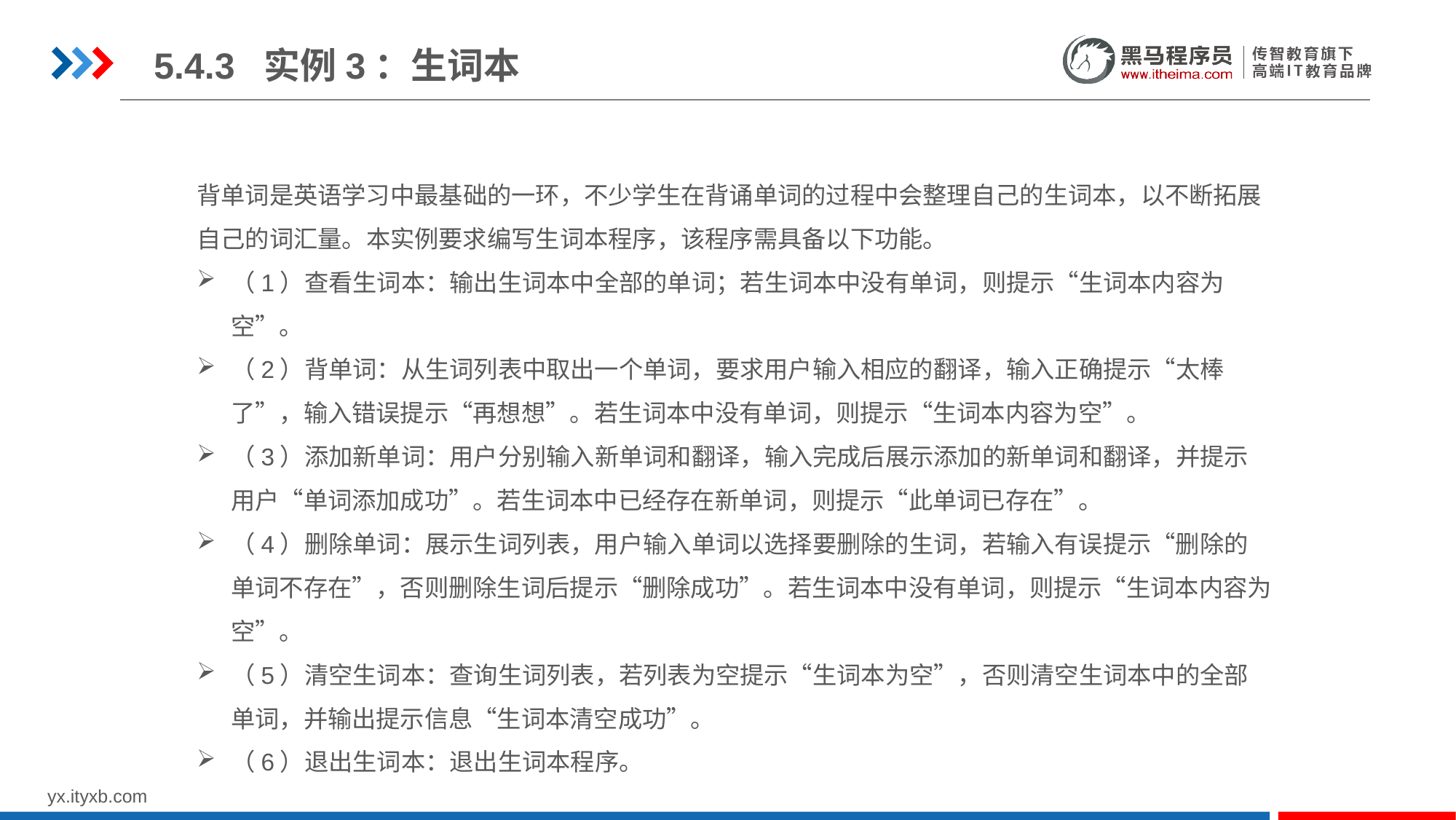

5.4.3  实例3：生词本
背单词是英语学习中最基础的一环，不少学生在背诵单词的过程中会整理自己的生词本，以不断拓展自己的词汇量。本实例要求编写生词本程序，该程序需具备以下功能。
（1）查看生词本：输出生词本中全部的单词；若生词本中没有单词，则提示“生词本内容为空”。
（2）背单词：从生词列表中取出一个单词，要求用户输入相应的翻译，输入正确提示“太棒了”，输入错误提示“再想想”。若生词本中没有单词，则提示“生词本内容为空”。
（3）添加新单词：用户分别输入新单词和翻译，输入完成后展示添加的新单词和翻译，并提示用户“单词添加成功”。若生词本中已经存在新单词，则提示“此单词已存在”。
（4）删除单词：展示生词列表，用户输入单词以选择要删除的生词，若输入有误提示“删除的单词不存在”，否则删除生词后提示“删除成功”。若生词本中没有单词，则提示“生词本内容为空”。
（5）清空生词本：查询生词列表，若列表为空提示“生词本为空”，否则清空生词本中的全部单词，并输出提示信息“生词本清空成功”。
（6）退出生词本：退出生词本程序。